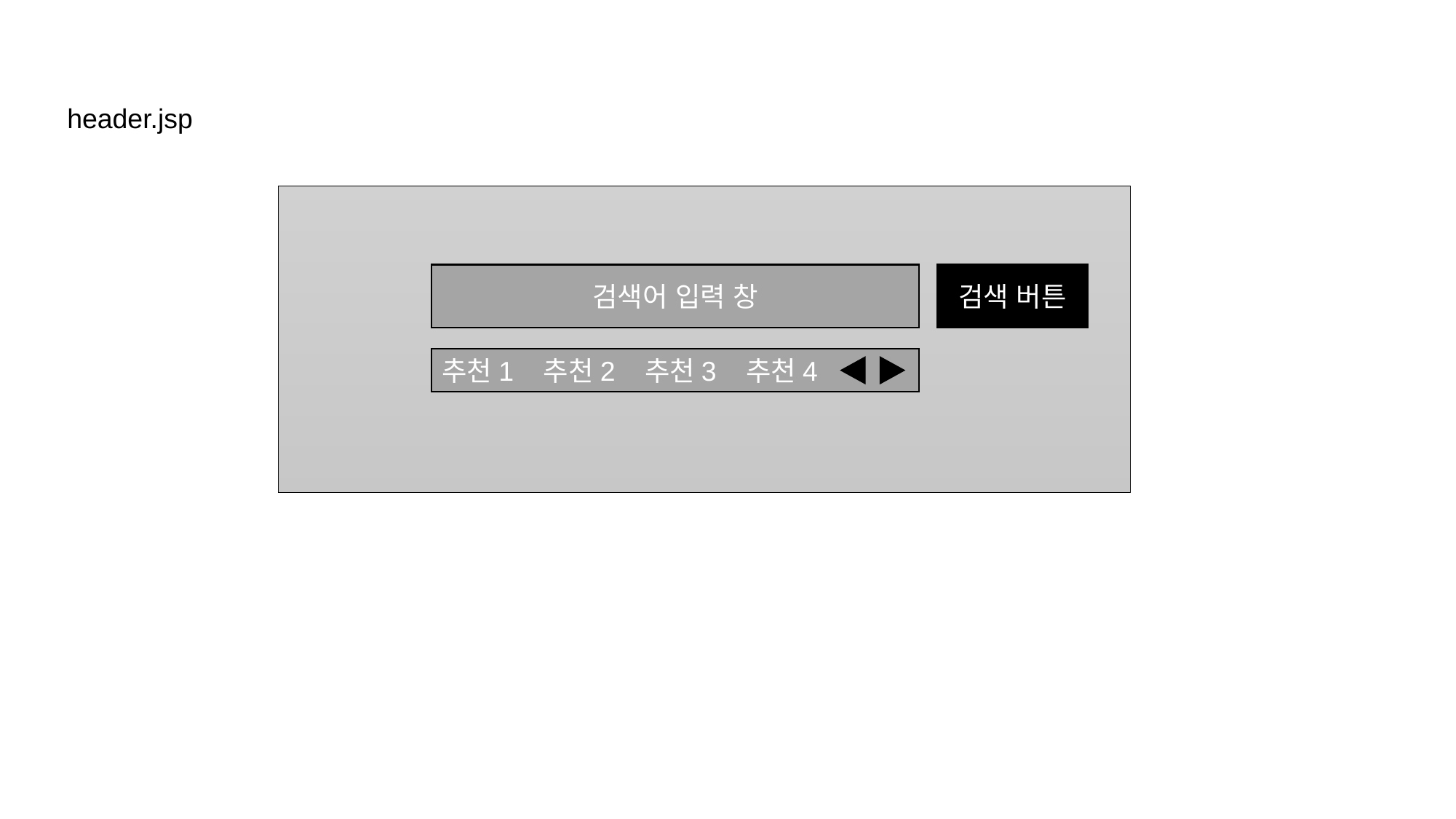

header.jsp

검색어 입력 창
검색 버튼
추천1   추천2   추천3   추천4